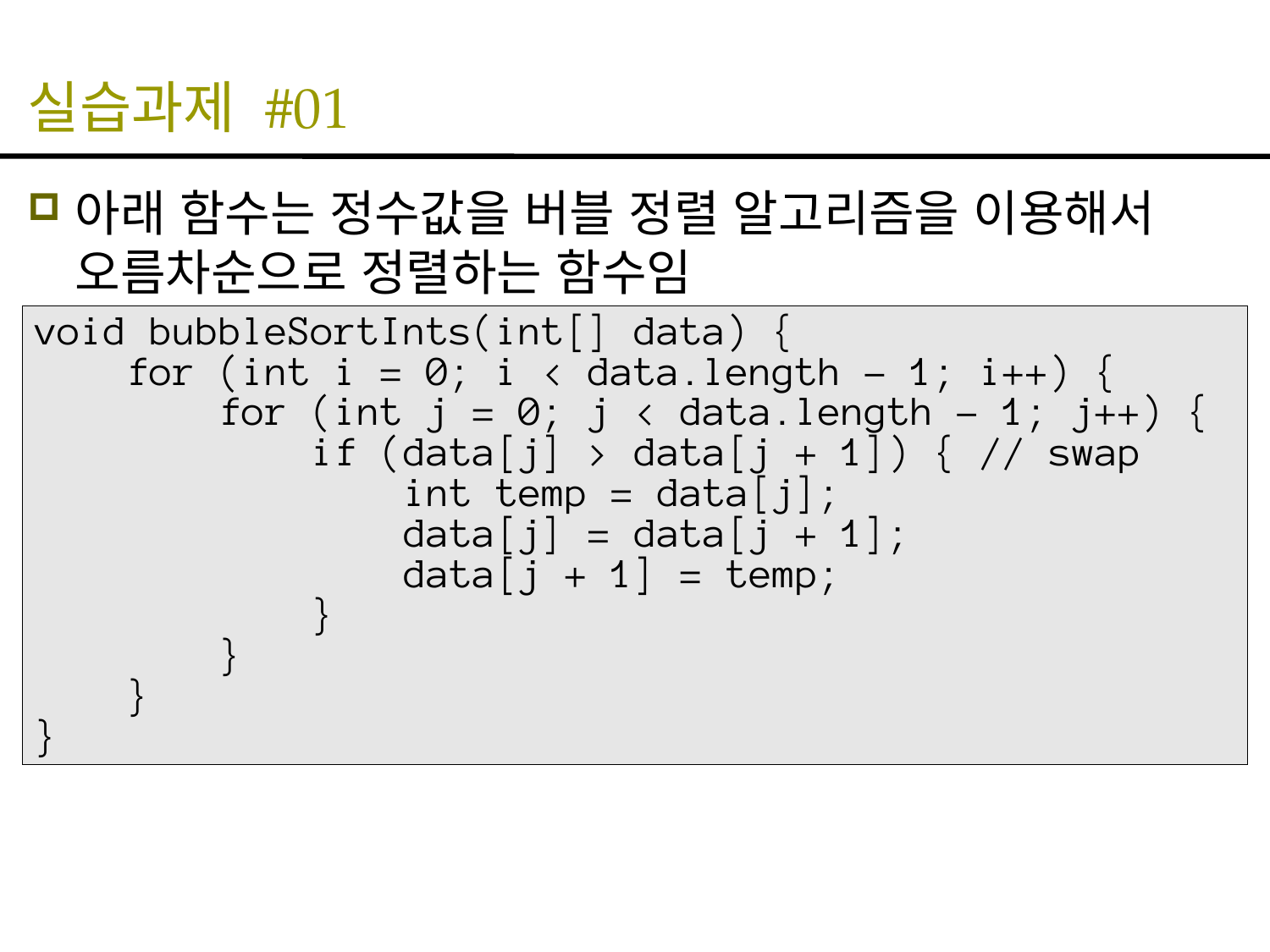

# 실습과제 #01
아래 함수는 정수값을 버블 정렬 알고리즘을 이용해서 오름차순으로 정렬하는 함수임
void bubbleSortInts(int[] data) {
    for (int i = 0; i < data.length - 1; i++) {
        for (int j = 0; j < data.length - 1; j++) {
            if (data[j] > data[j + 1]) { // swap
                int temp = data[j];
                data[j] = data[j + 1];
                data[j + 1] = temp;
            }
        }
    }
}